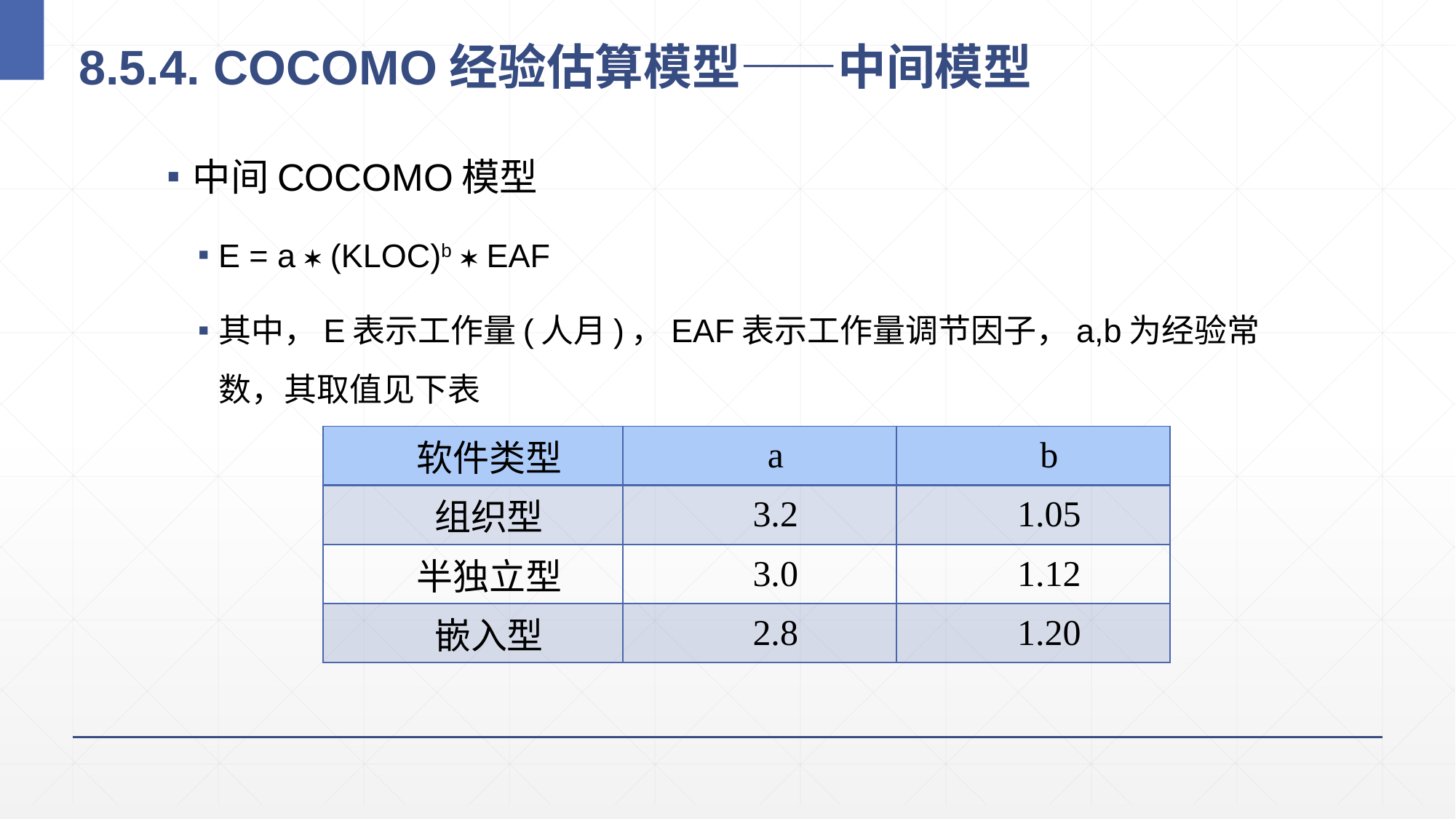

# 8.5.4. COCOMO经验估算模型——中间模型
中间COCOMO模型
E = a ∗ (KLOC)b ∗ EAF
其中，E表示工作量(人月)，EAF表示工作量调节因子，a,b为经验常数，其取值见下表
| 软件类型 | a | b |
| --- | --- | --- |
| 组织型 | 3.2 | 1.05 |
| 半独立型 | 3.0 | 1.12 |
| 嵌入型 | 2.8 | 1.20 |